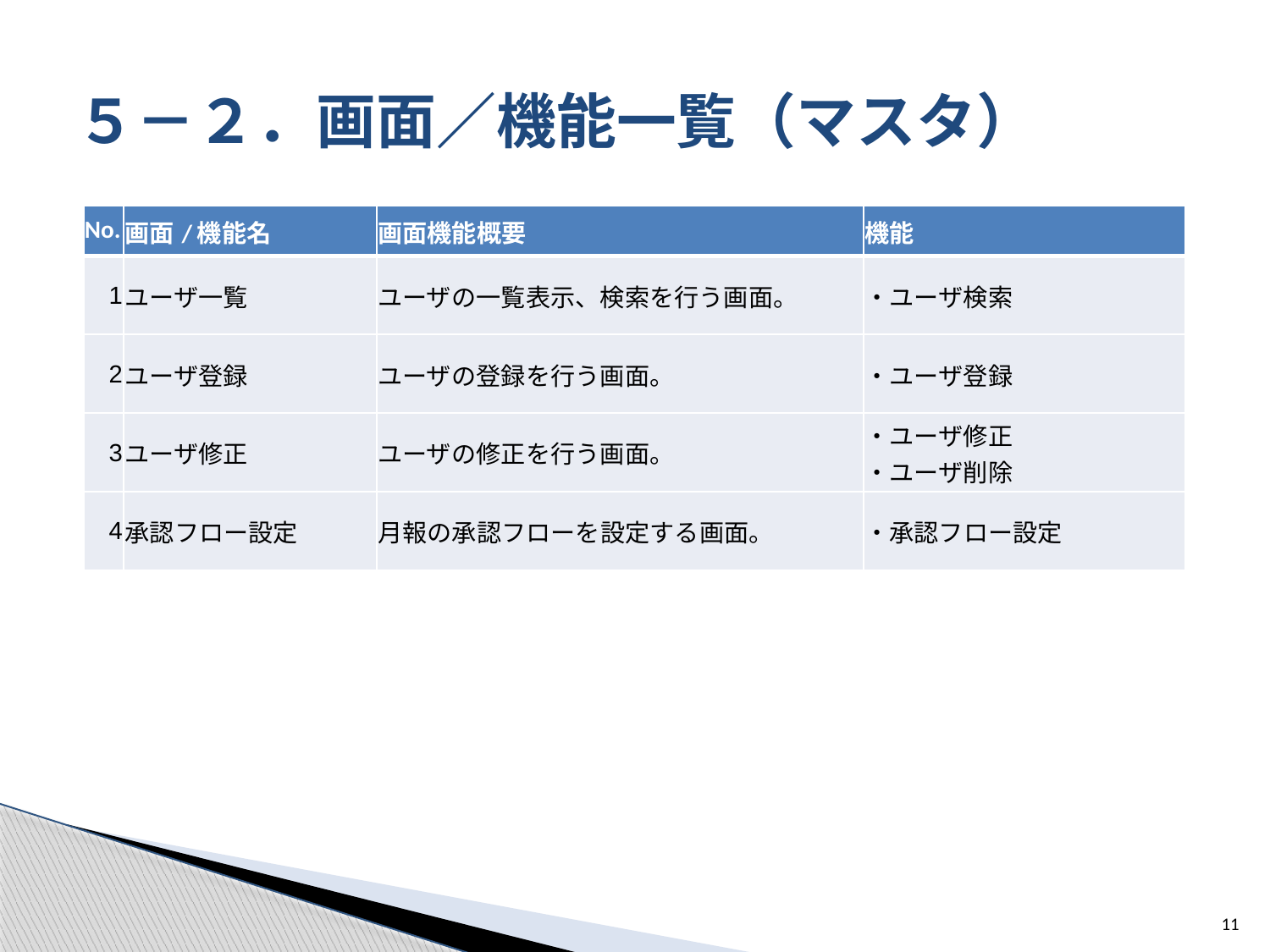

# ５－２．画面／機能一覧（マスタ）
| No. | 画面/機能名 | 画面機能概要 | 機能 |
| --- | --- | --- | --- |
| 1 | ユーザ一覧 | ユーザの一覧表示、検索を行う画面。 | ・ユーザ検索 |
| 2 | ユーザ登録 | ユーザの登録を行う画面。 | ・ユーザ登録 |
| 3 | ユーザ修正 | ユーザの修正を行う画面。 | ・ユーザ修正 ・ユーザ削除 |
| 4 | 承認フロー設定 | 月報の承認フローを設定する画面。 | ・承認フロー設定 |
11